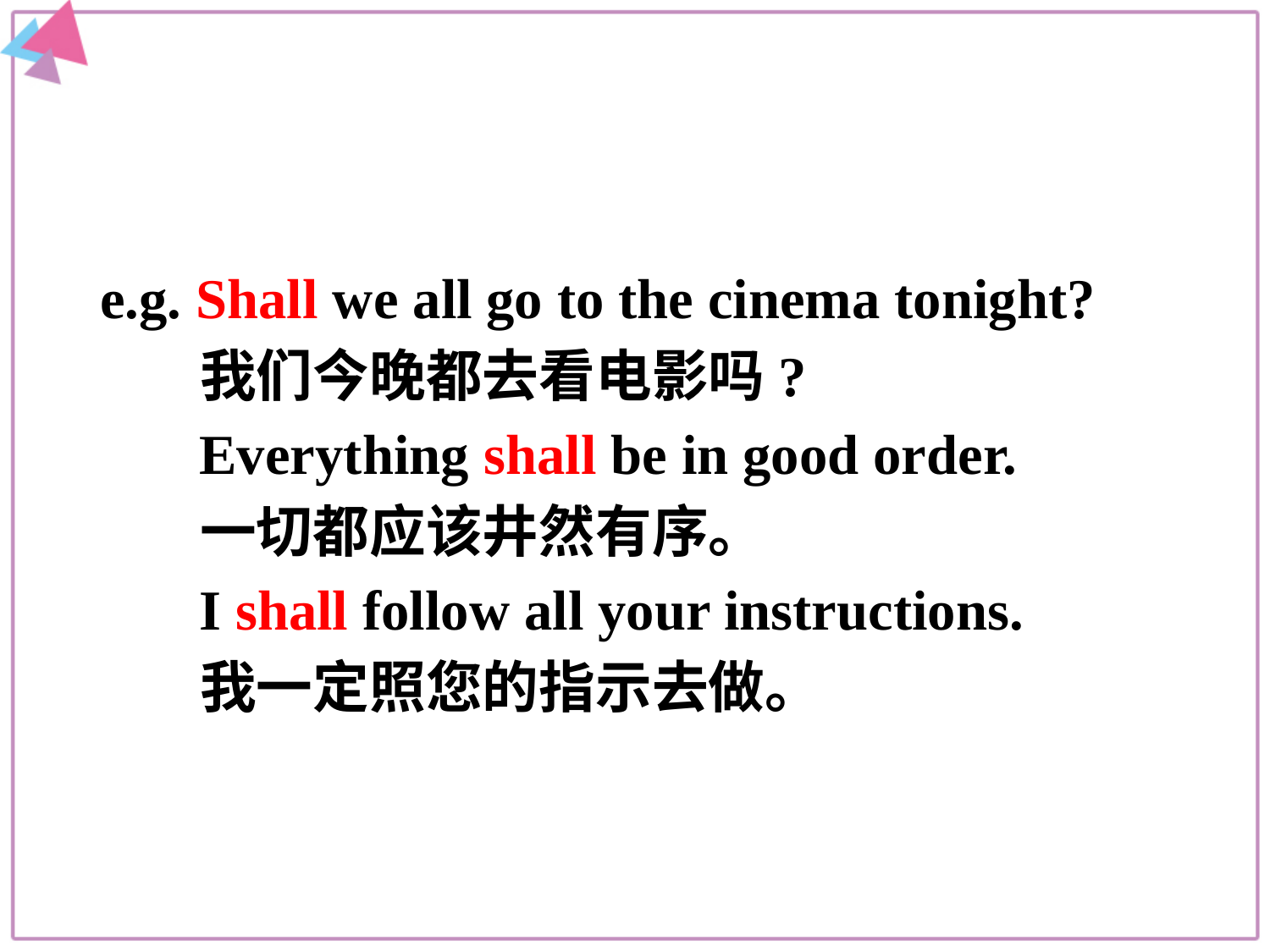

e.g. Shall we all go to the cinema tonight?
          我们今晚都去看电影吗?
          Everything shall be in good order.
          一切都应该井然有序。
          I shall follow all your instructions.
          我一定照您的指示去做。